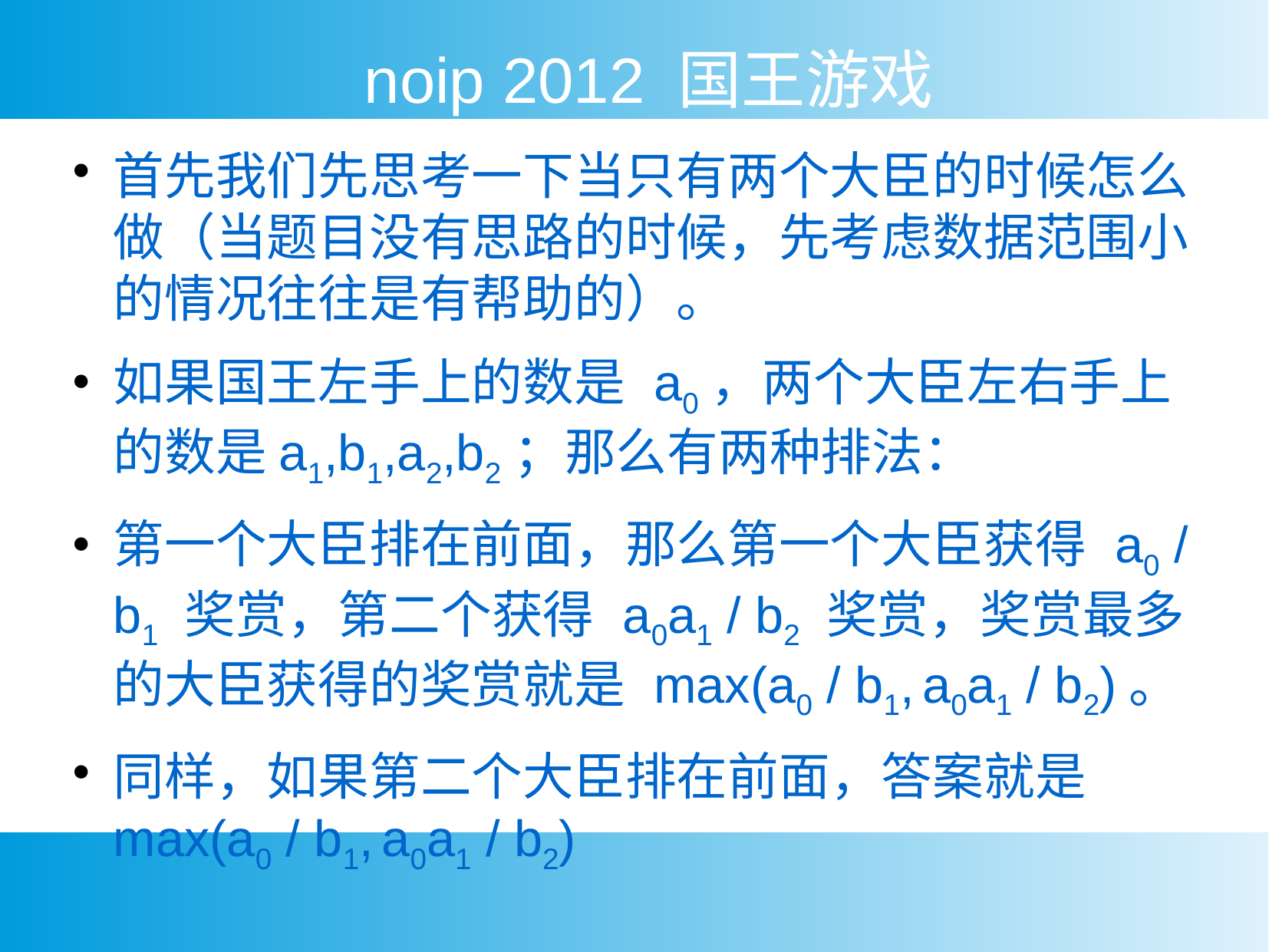

noip 2012 国王游戏
首先我们先思考一下当只有两个大臣的时候怎么做（当题目没有思路的时候，先考虑数据范围小的情况往往是有帮助的）。
如果国王左手上的数是 a0，两个大臣左右手上的数是a1,b1,a2,b2；那么有两种排法：
第一个大臣排在前面，那么第一个大臣获得 a0 / b1 奖赏，第二个获得 a0a1 / b2 奖赏，奖赏最多的大臣获得的奖赏就是 max(a0 / b1, a0a1 / b2)。
同样，如果第二个大臣排在前面，答案就是max(a0 / b1, a0a1 / b2)